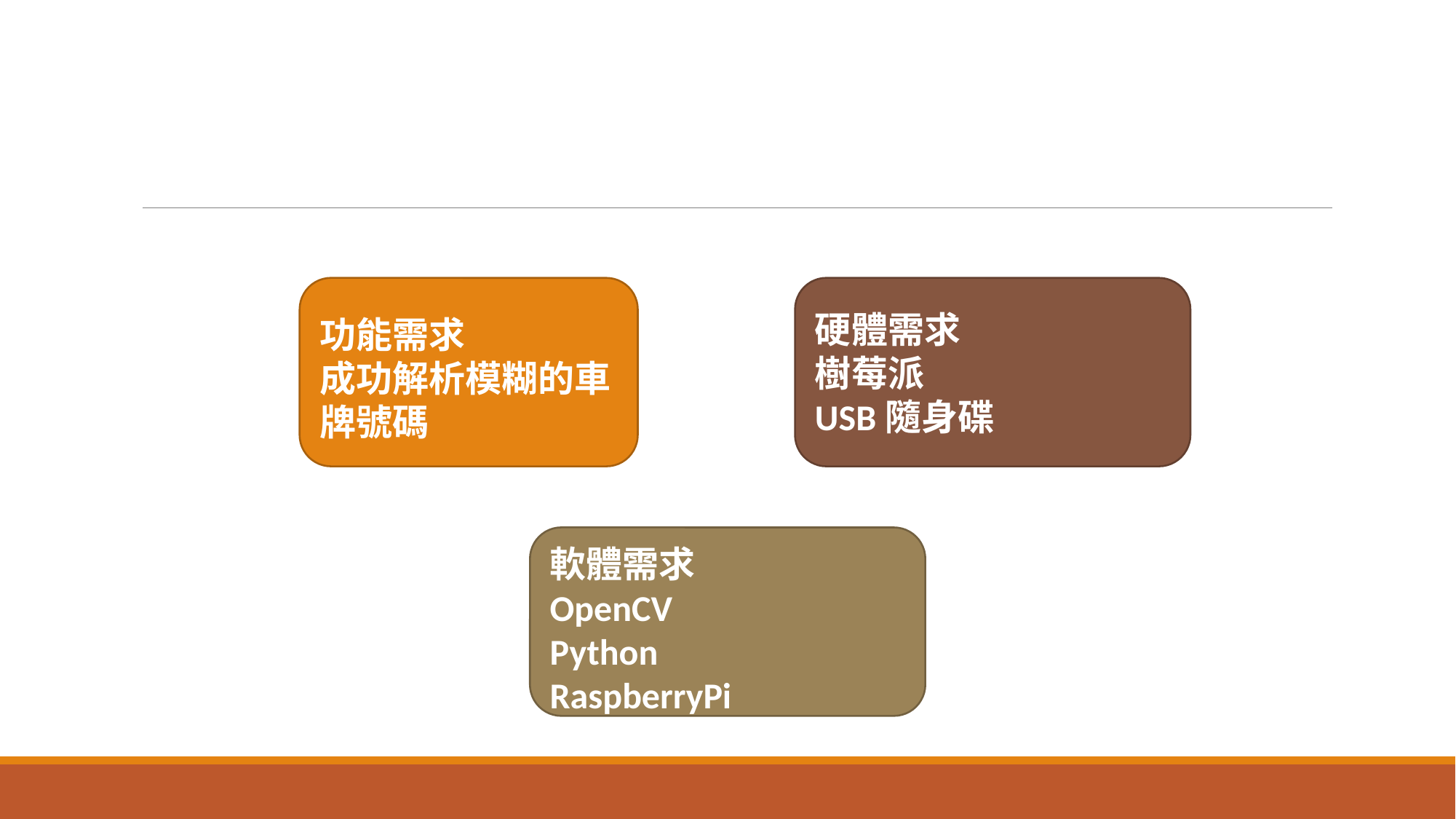

硬體需求
樹莓派
USB隨身碟

功能需求
成功解析模糊的車牌號碼

軟體需求
OpenCV
Python
RaspberryPi